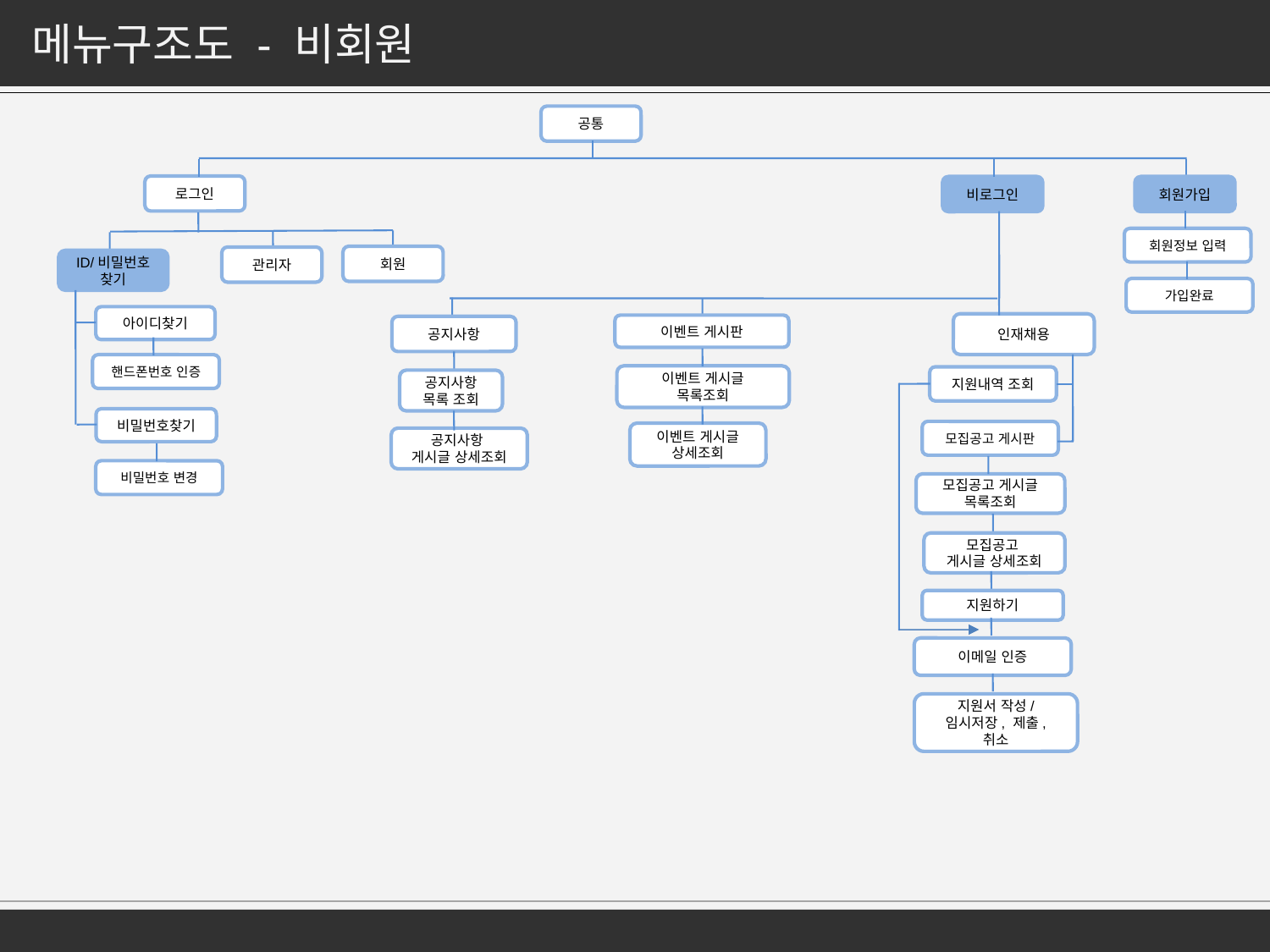

메뉴구조도 - 비회원
공통
로그인
비로그인
회원가입
회원
관리자
회원정보 입력
ID/비밀번호 찾기
가입완료
아이디찾기
인재채용
이벤트 게시판
공지사항
핸드폰번호 인증
이벤트 게시글
목록조회
지원내역 조회
공지사항 목록 조회
비밀번호찾기
모집공고 게시판
이벤트 게시글
상세조회
공지사항
게시글 상세조회
비밀번호 변경
모집공고 게시글
목록조회
모집공고
게시글 상세조회
지원하기
이메일 인증
지원서 작성/
임시저장, 제출, 취소